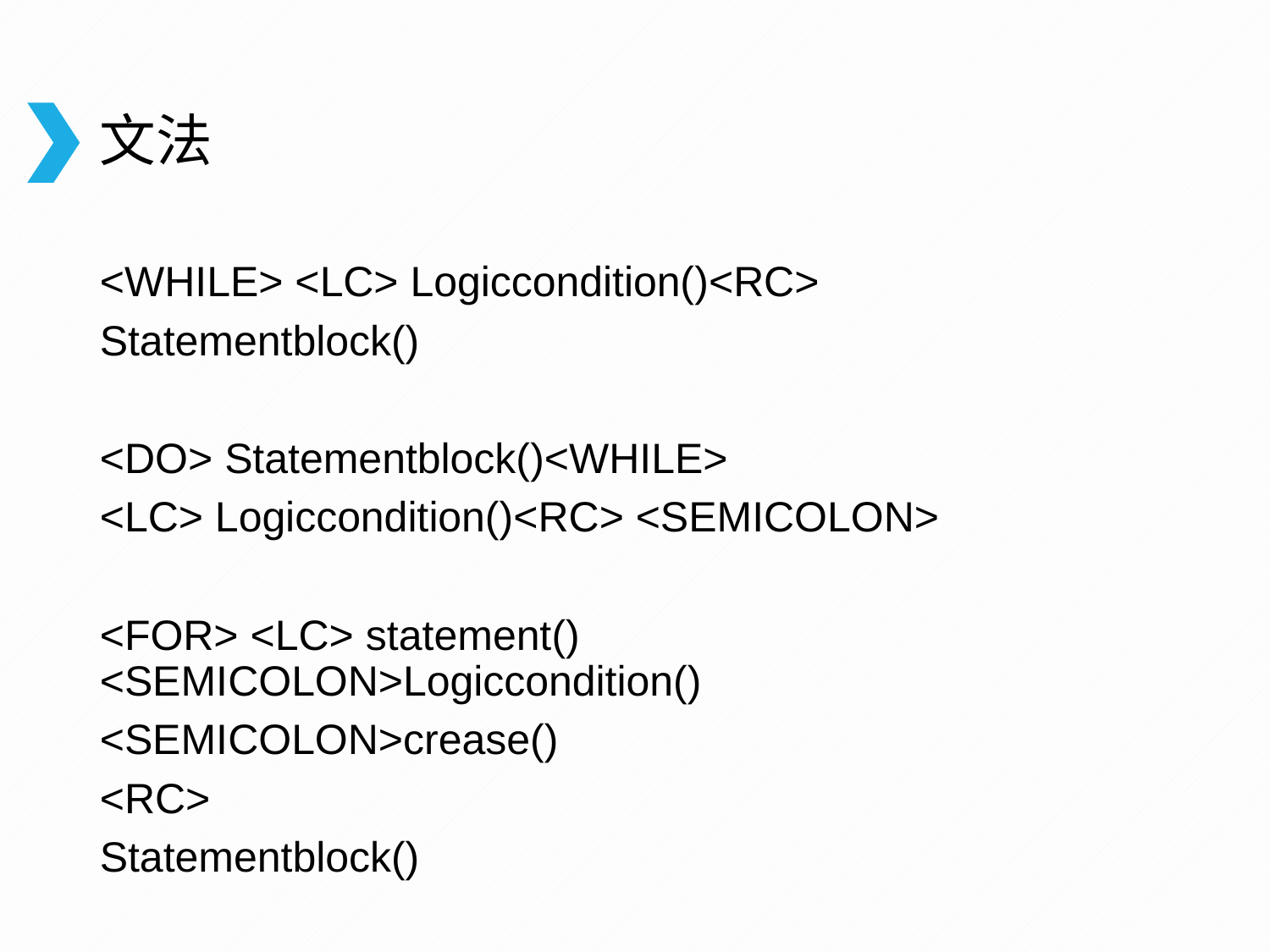

# 文法
<WHILE> <LC> Logiccondition()<RC>
Statementblock()

<DO> Statementblock()<WHILE>
<LC> Logiccondition()<RC> <SEMICOLON>

<FOR> <LC> statement() <SEMICOLON>Logiccondition()
<SEMICOLON>crease()
<RC>
Statementblock()